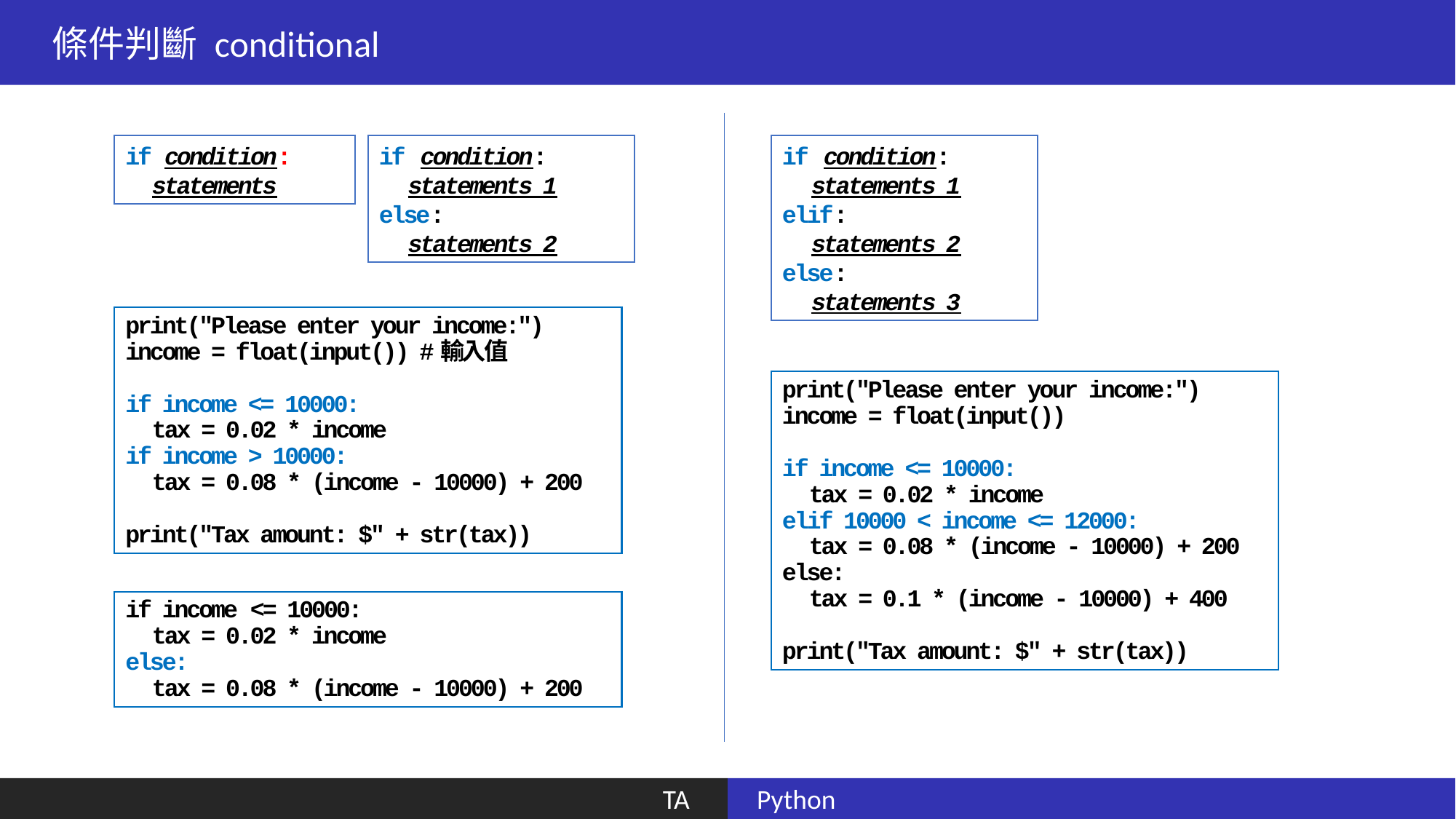

條件判斷 conditional
if condition:
  statements
if condition:
  statements 1
else:
  statements 2
if condition:
  statements 1
elif:
  statements 2
else:
  statements 3
print("Please enter your income:")
income = float(input()) #輸入值

if income <= 10000:
  tax = 0.02 * income
if income > 10000:
  tax = 0.08 * (income - 10000) + 200

print("Tax amount: $" + str(tax))
print("Please enter your income:")
income = float(input())

if income <= 10000:
  tax = 0.02 * income
elif 10000 < income <= 12000:
  tax = 0.08 * (income - 10000) + 200
else:
  tax = 0.1 * (income - 10000) + 400

print("Tax amount: $" + str(tax))
if income <= 10000:
  tax = 0.02 * income
else:
  tax = 0.08 * (income - 10000) + 200
                                                                                                      TA
   Python